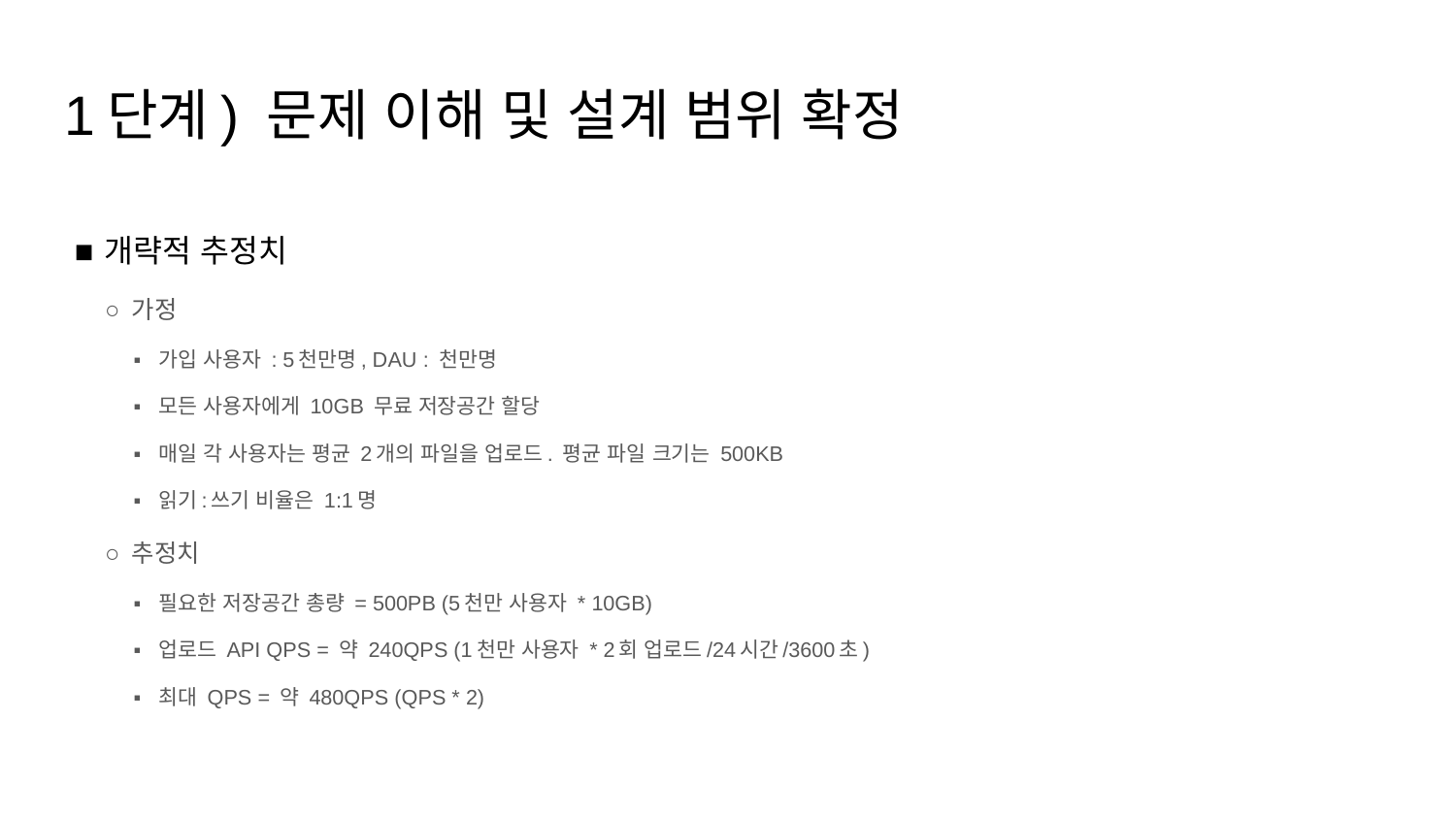

# 1단계) 문제 이해 및 설계 범위 확정
개략적 추정치
가정
가입 사용자 : 5천만명, DAU : 천만명
모든 사용자에게 10GB 무료 저장공간 할당
매일 각 사용자는 평균 2개의 파일을 업로드. 평균 파일 크기는 500KB
읽기:쓰기 비율은 1:1명
추정치
필요한 저장공간 총량 = 500PB (5천만 사용자 * 10GB)
업로드 API QPS = 약 240QPS (1천만 사용자 * 2회 업로드/24시간/3600초)
최대 QPS = 약 480QPS (QPS * 2)